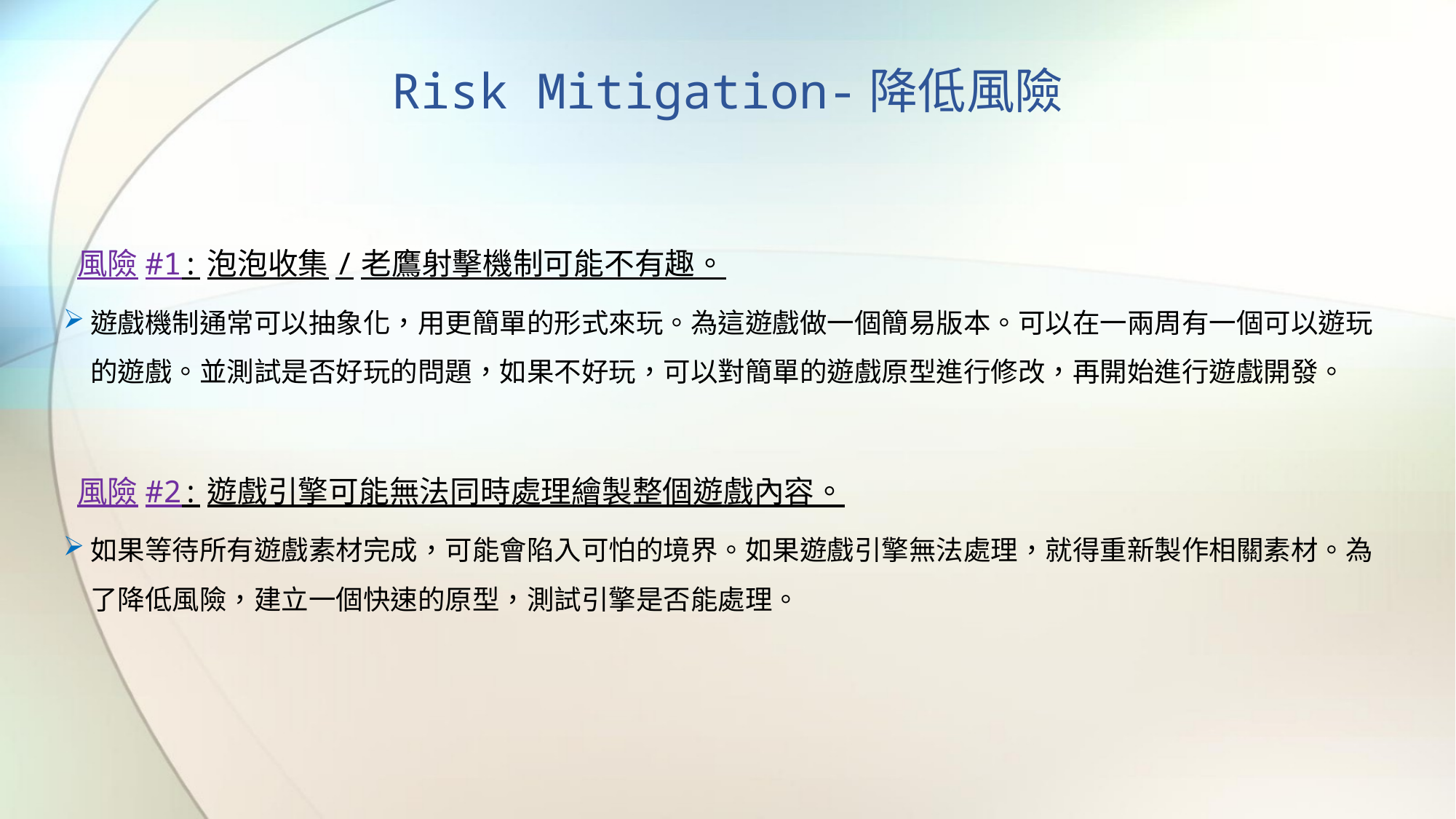

# Risk Mitigation-降低風險

 風險#1:泡泡收集/老鷹射擊機制可能不有趣。
遊戲機制通常可以抽象化，用更簡單的形式來玩。為這遊戲做一個簡易版本。可以在一兩周有一個可以遊玩的遊戲。並測試是否好玩的問題，如果不好玩，可以對簡單的遊戲原型進行修改，再開始進行遊戲開發。

 風險#2:遊戲引擎可能無法同時處理繪製整個遊戲內容。
如果等待所有遊戲素材完成，可能會陷入可怕的境界。如果遊戲引擎無法處理，就得重新製作相關素材。為了降低風險，建立一個快速的原型，測試引擎是否能處理。